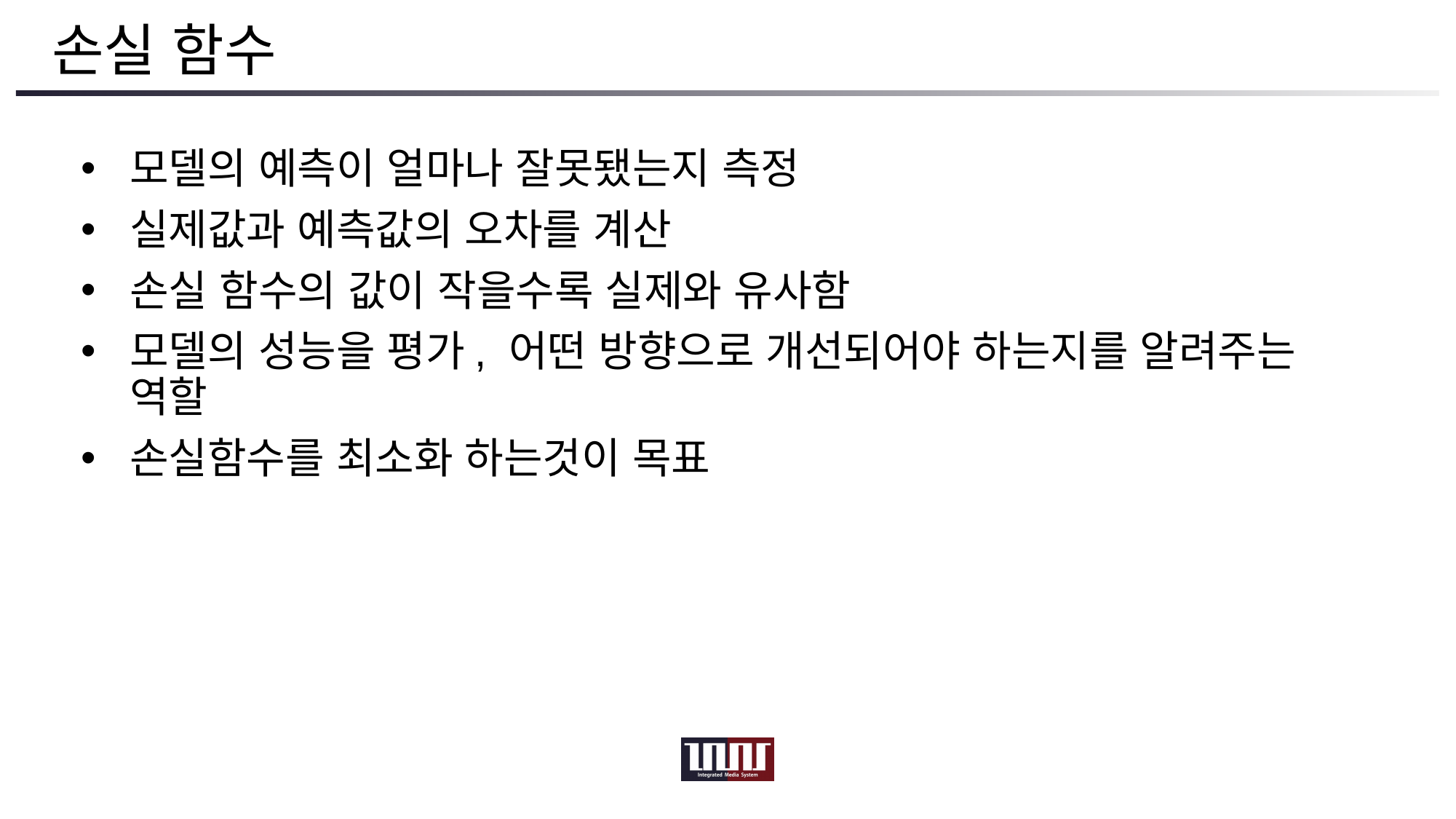

# 손실 함수
모델의 예측이 얼마나 잘못됐는지 측정
실제값과 예측값의 오차를 계산
손실 함수의 값이 작을수록 실제와 유사함
모델의 성능을 평가, 어떤 방향으로 개선되어야 하는지를 알려주는 역할
손실함수를 최소화 하는것이 목표